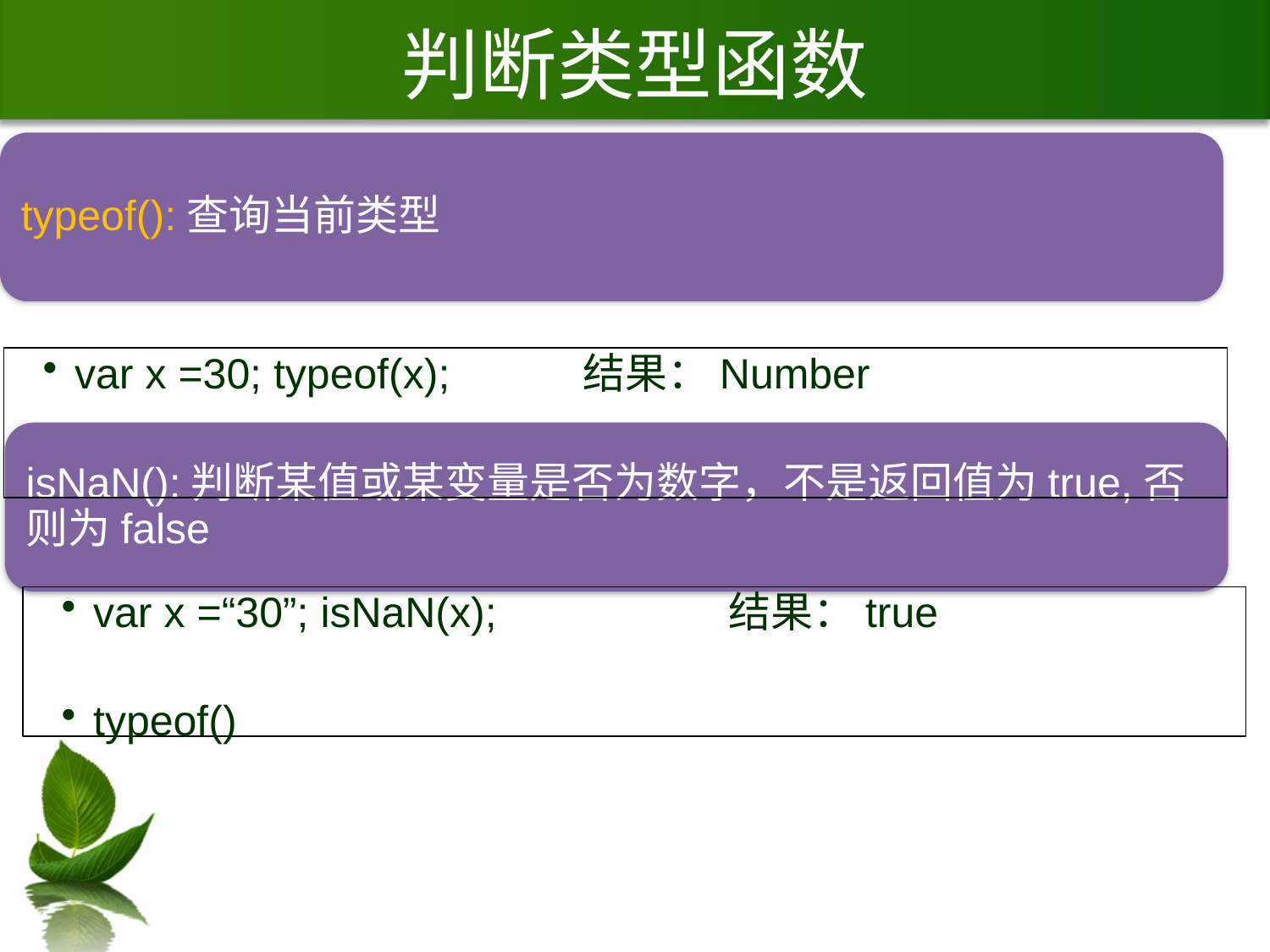

# 判断类型函数
typeof():查询当前类型
var x =30; typeof(x);		结果：Number
isNaN():判断某值或某变量是否为数字，不是返回值为true,否则为false
var x =“30”; isNaN(x);		结果：true

typeof()